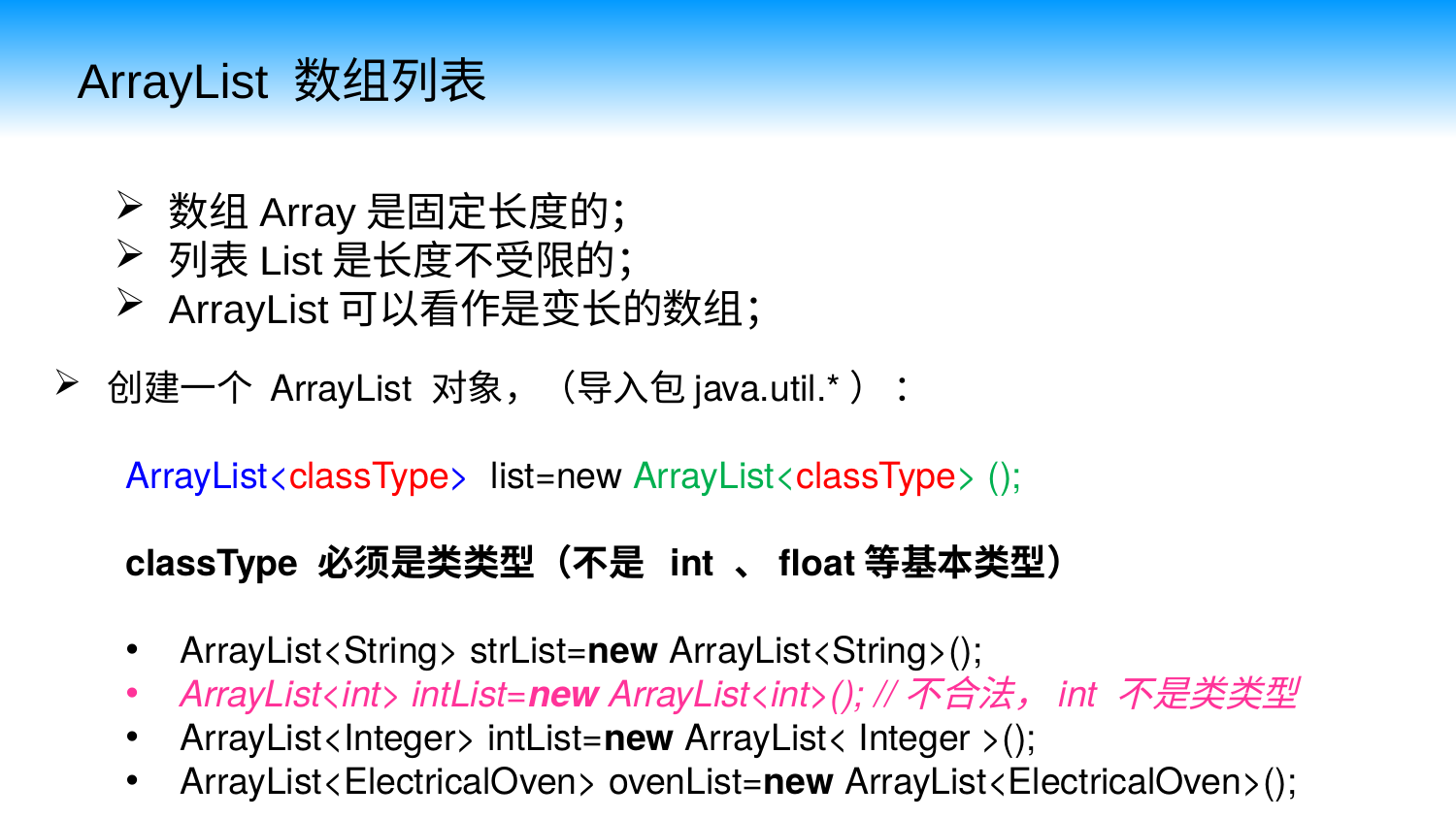

ArrayList 数组列表
数组Array是固定长度的；
列表List是长度不受限的；
ArrayList可以看作是变长的数组；
创建一个 ArrayList 对象，（导入包java.util.*） ：

ArrayList<classType>  list=new ArrayList<classType> ();

classType 必须是类类型（不是  int 、float等基本类型）

ArrayList<String> strList=new ArrayList<String>();
ArrayList<int> intList=new ArrayList<int>(); //不合法，int 不是类类型
ArrayList<Integer> intList=new ArrayList< Integer >();
ArrayList<ElectricalOven> ovenList=new ArrayList<ElectricalOven>();